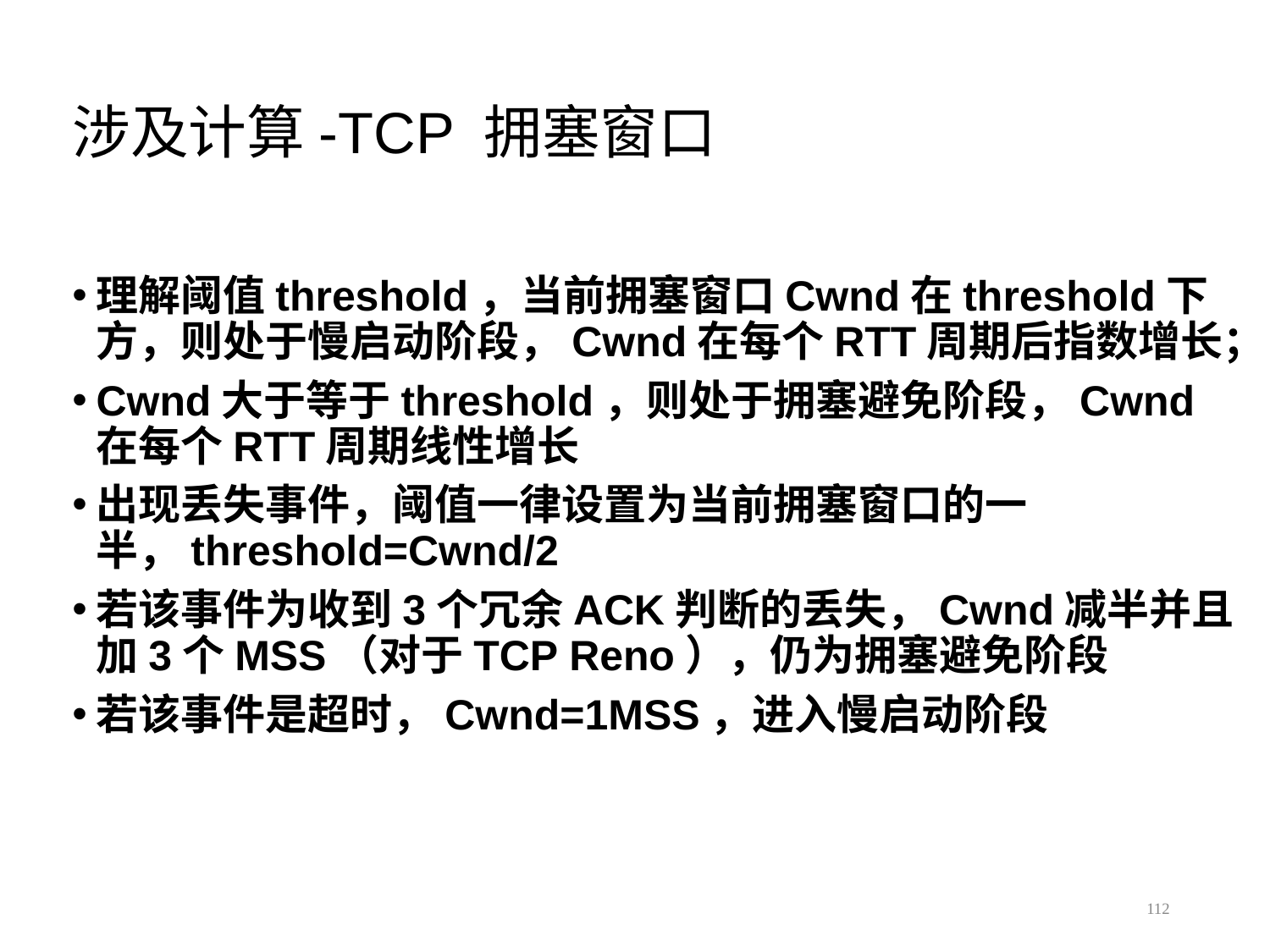

# 涉及计算-TCP 拥塞窗口
理解阈值threshold，当前拥塞窗口Cwnd在threshold下方，则处于慢启动阶段，Cwnd在每个RTT周期后指数增长；
Cwnd大于等于threshold，则处于拥塞避免阶段，Cwnd在每个RTT周期线性增长
出现丢失事件，阈值一律设置为当前拥塞窗口的一半，threshold=Cwnd/2
若该事件为收到3个冗余ACK判断的丢失，Cwnd减半并且加3个MSS（对于TCP Reno），仍为拥塞避免阶段
若该事件是超时，Cwnd=1MSS，进入慢启动阶段
112